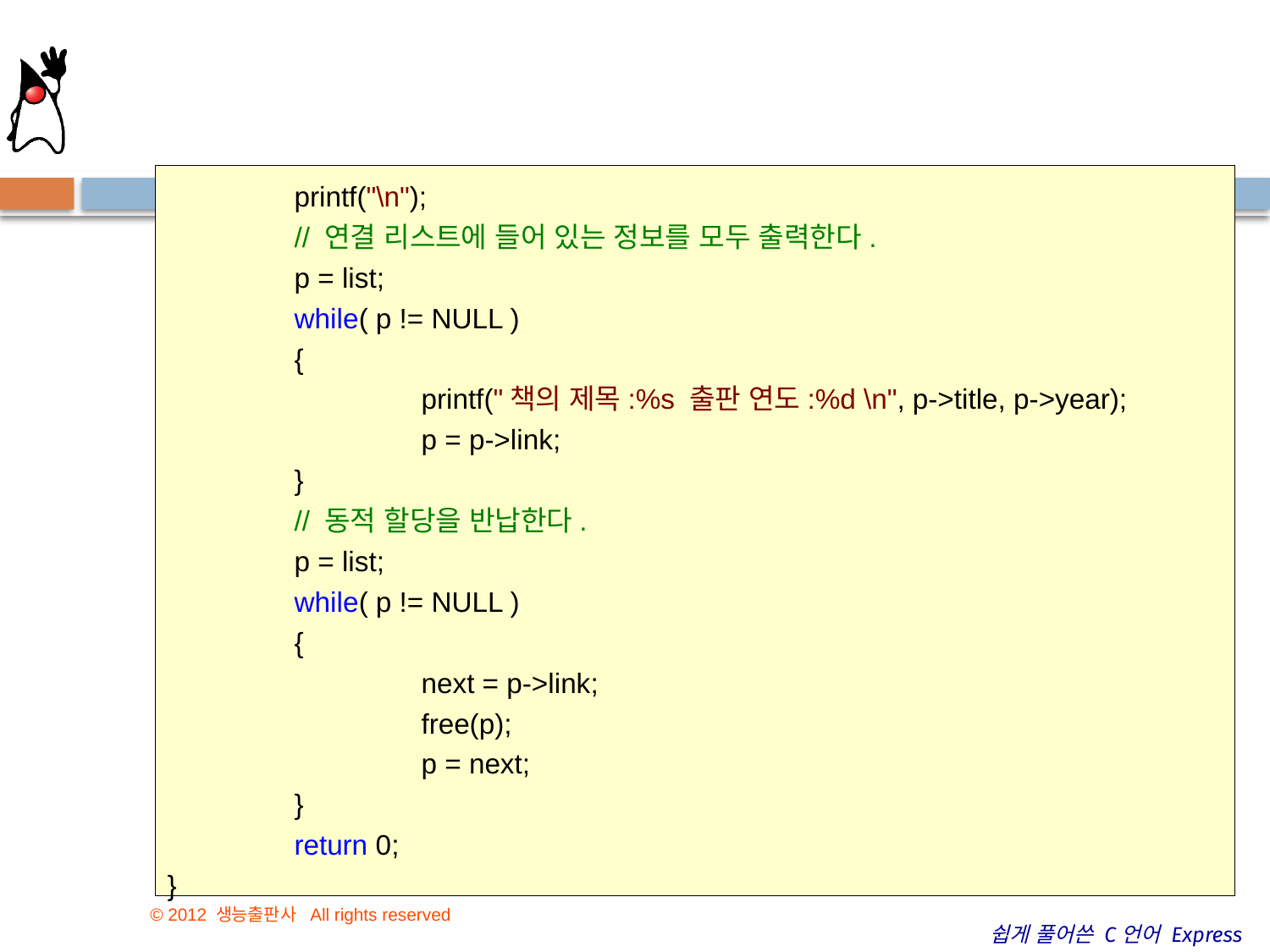

#
	printf("\n");
	// 연결 리스트에 들어 있는 정보를 모두 출력한다.
	p = list;
	while( p != NULL )
	{
		printf("책의 제목:%s 출판 연도:%d \n", p->title, p->year);
		p = p->link;
	}
	// 동적 할당을 반납한다.
	p = list;
	while( p != NULL )
	{
		next = p->link;
		free(p);
		p = next;
	}
	return 0;
}